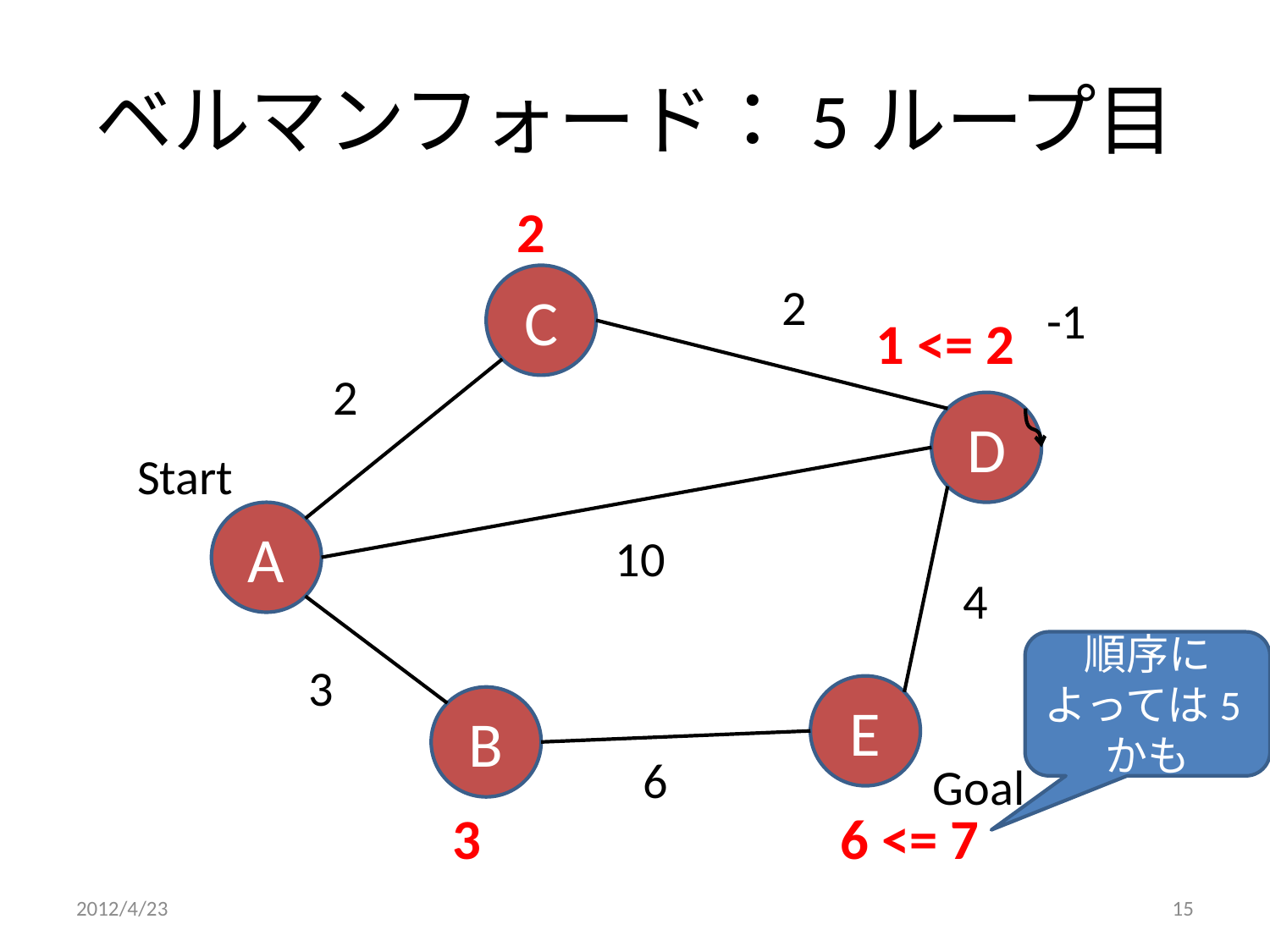

# ベルマンフォード：5ループ目
2
C
2
-1
1 <= 2
2
D
Start
A
10
4
順序によっては5かも
3
E
B
6
Goal
6 <= 7
3
2012/4/23
15